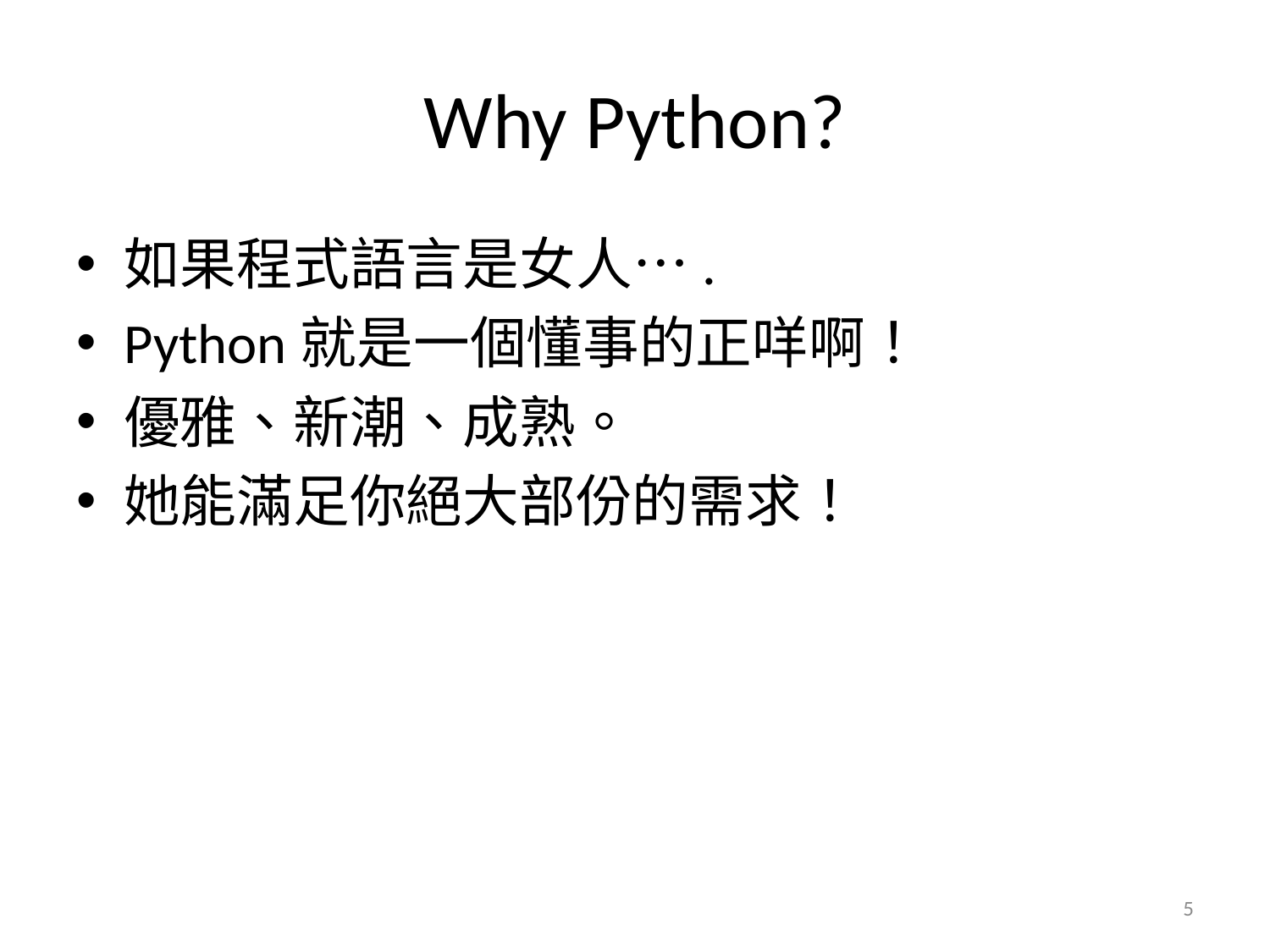

# Why Python?
如果程式語言是女人….
Python就是​​一個懂事的正咩啊！
優雅、新潮、成熟。
她能滿足你絕大部份的需求！
5